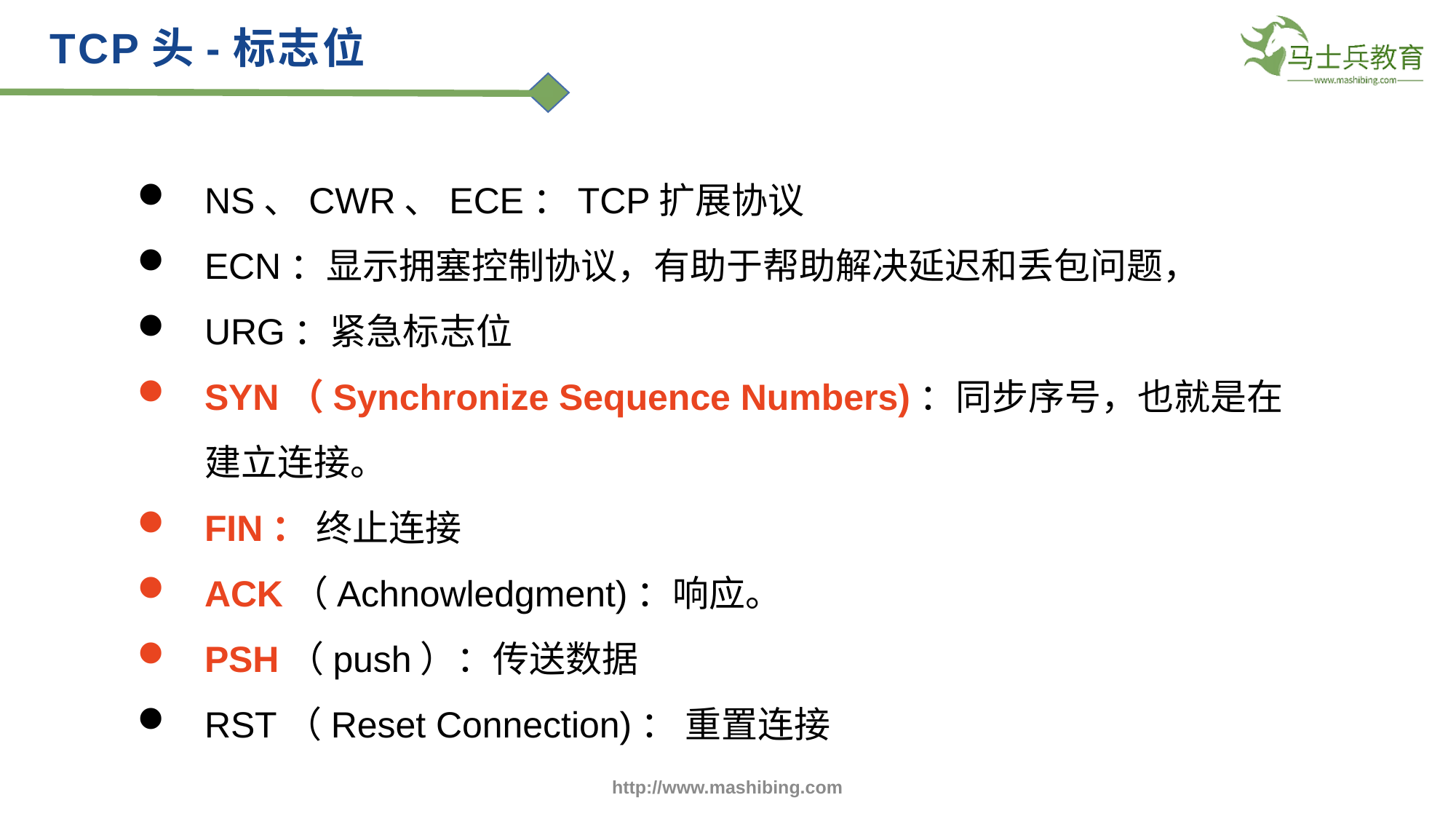

TCP头-标志位
NS、CWR、ECE：TCP扩展协议
ECN：显示拥塞控制协议，有助于帮助解决延迟和丢包问题，
URG：紧急标志位
SYN（Synchronize Sequence Numbers)：同步序号，也就是在建立连接。
FIN： 终止连接
ACK（Achnowledgment)：响应。
PSH（push）：传送数据
RST（Reset Connection)： 重置连接